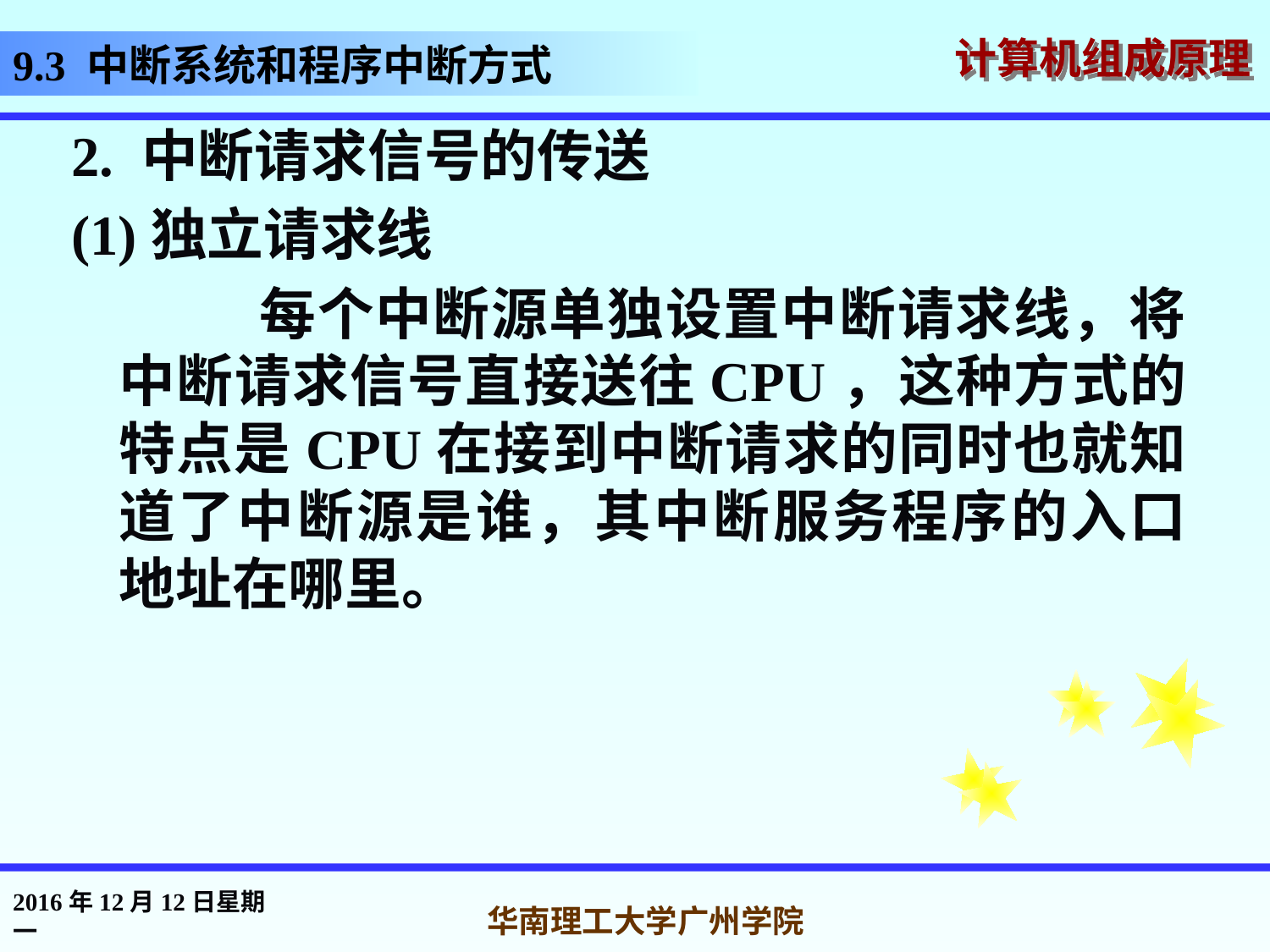

# 9.3 中断系统和程序中断方式
2. 中断请求信号的传送
(1)独立请求线
            每个中断源单独设置中断请求线，将中断请求信号直接送往CPU，这种方式的特点是CPU在接到中断请求的同时也就知道了中断源是谁，其中断服务程序的入口地址在哪里。
2016年12月12日星期一
华南理工大学广州学院